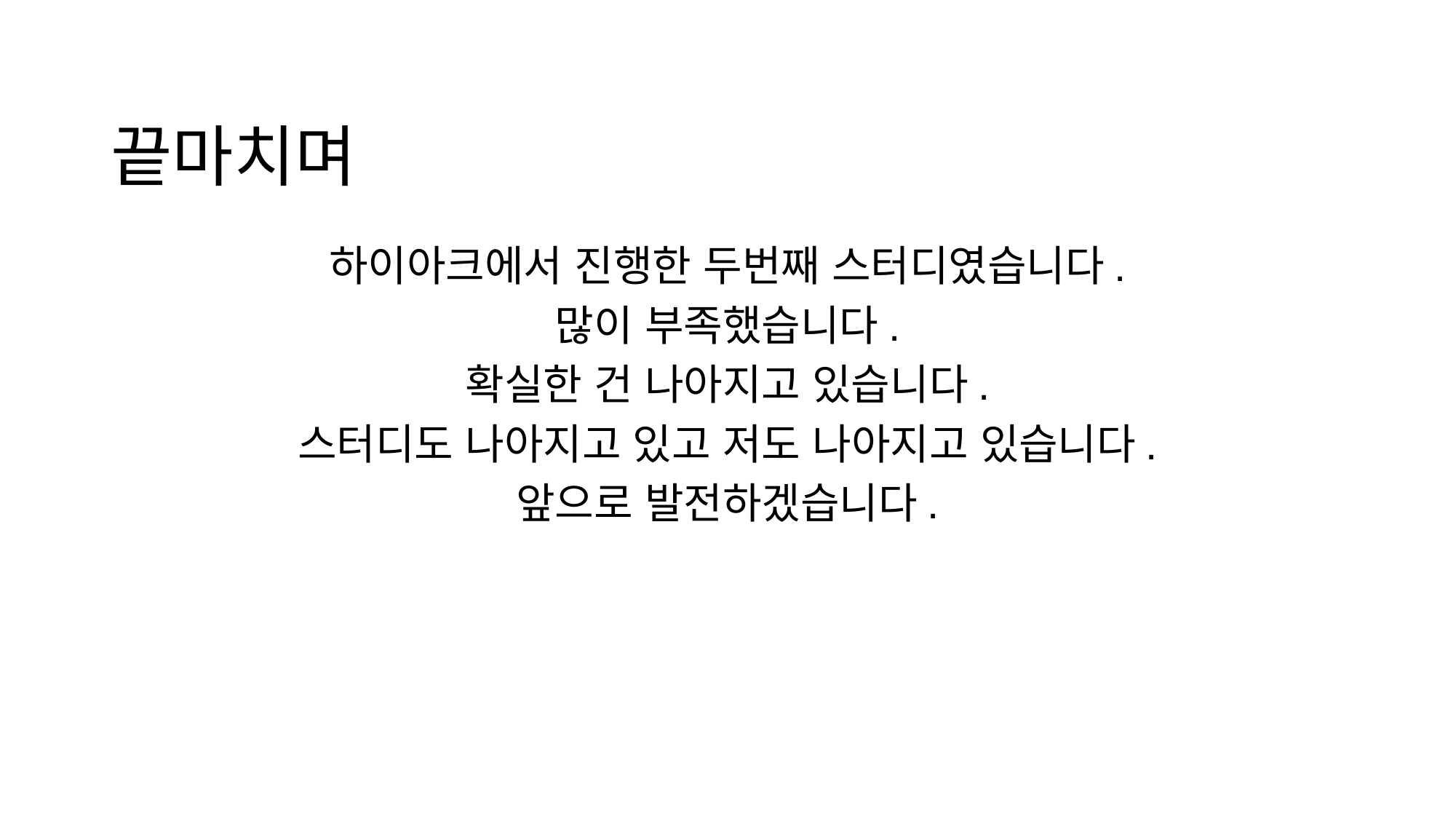

# 끝마치며

하이아크에서 진행한 두번째 스터디였습니다.
많이 부족했습니다.
확실한 건 나아지고 있습니다.
스터디도 나아지고 있고 저도 나아지고 있습니다.
앞으로 발전하겠습니다.